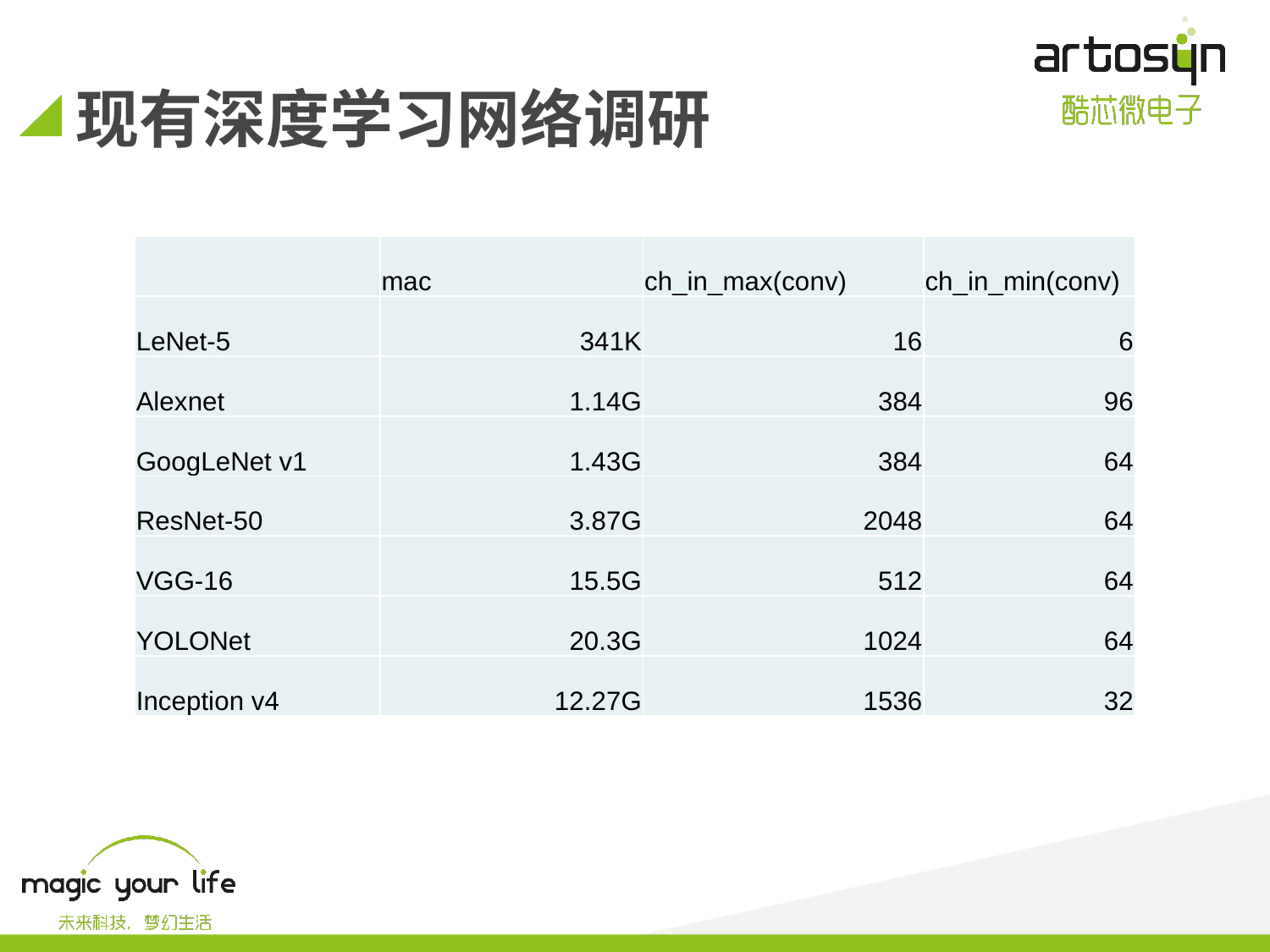

# 现有深度学习网络调研
|  | mac | ch\_in\_max(conv) | ch\_in\_min(conv) |
| --- | --- | --- | --- |
| LeNet-5 | 341K | 16 | 6 |
| Alexnet | 1.14G | 384 | 96 |
| GoogLeNet v1 | 1.43G | 384 | 64 |
| ResNet-50 | 3.87G | 2048 | 64 |
| VGG-16 | 15.5G | 512 | 64 |
| YOLONet | 20.3G | 1024 | 64 |
| Inception v4 | 12.27G | 1536 | 32 |